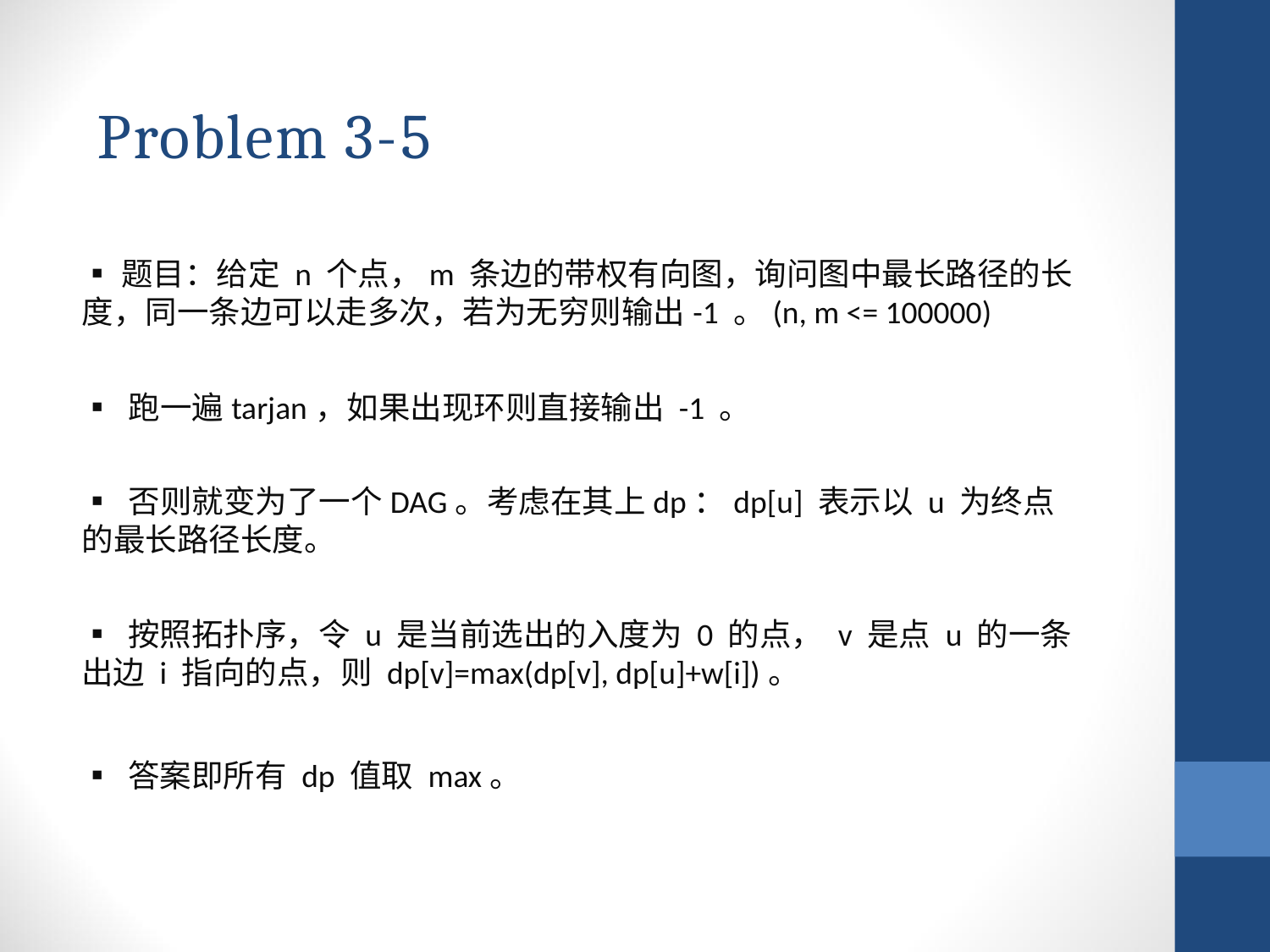

Problem 3-5
▪题目：给定 n 个点，m 条边的带权有向图，询问图中最长路径的长度，同一条边可以走多次，若为无穷则输出-1 。(n, m <= 100000)
▪ 跑一遍tarjan，如果出现环则直接输出 -1 。
▪ 否则就变为了一个DAG。考虑在其上dp：dp[u] 表示以 u 为终点的最长路径长度。
▪ 按照拓扑序，令 u 是当前选出的入度为 0 的点， v 是点 u 的一条出边 i 指向的点，则 dp[v]=max(dp[v], dp[u]+w[i])。
▪ 答案即所有 dp 值取 max。